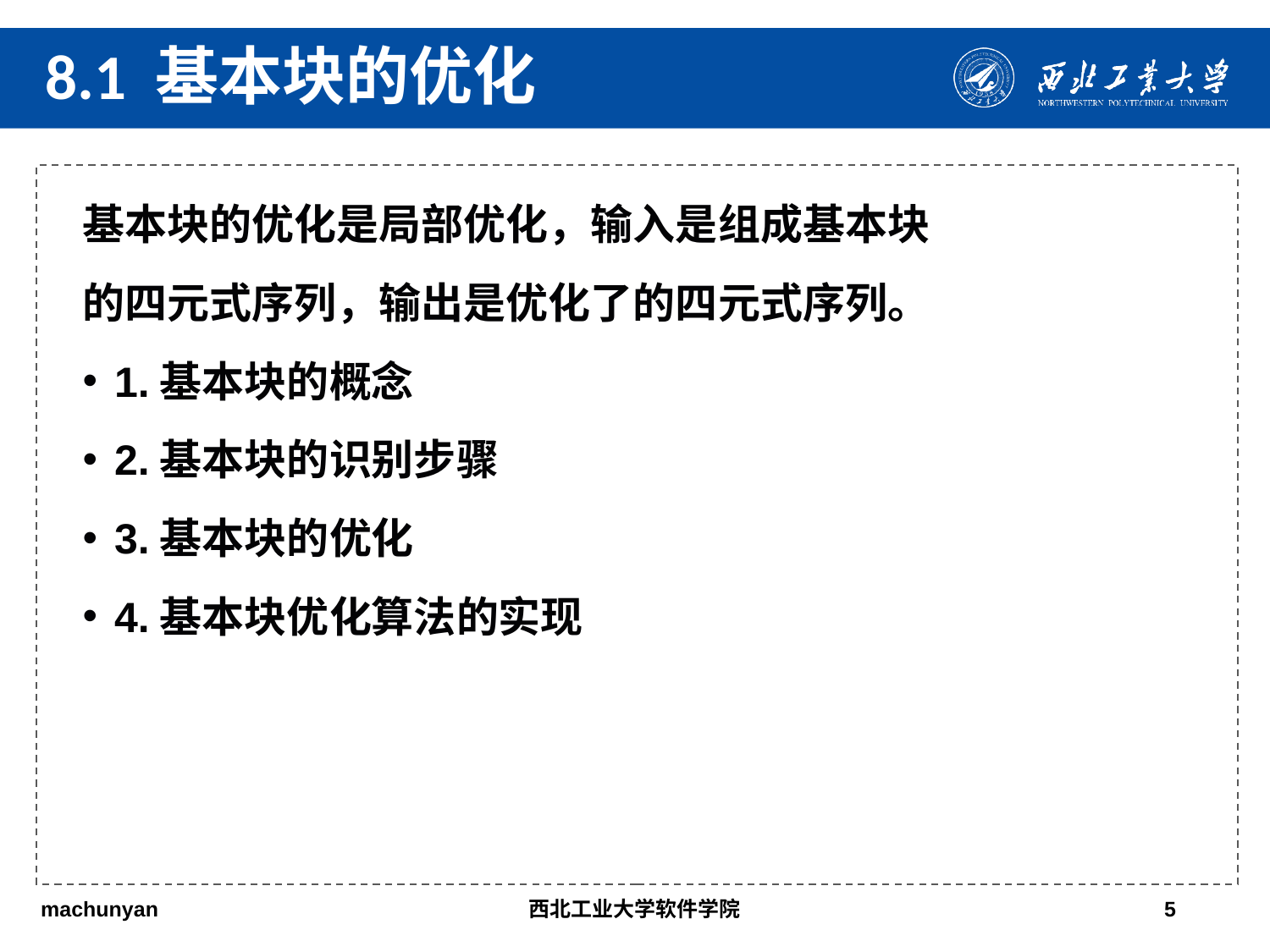

8.1 基本块的优化
基本块的优化是局部优化，输入是组成基本块
的四元式序列，输出是优化了的四元式序列。
1.基本块的概念
2.基本块的识别步骤
3.基本块的优化
4.基本块优化算法的实现